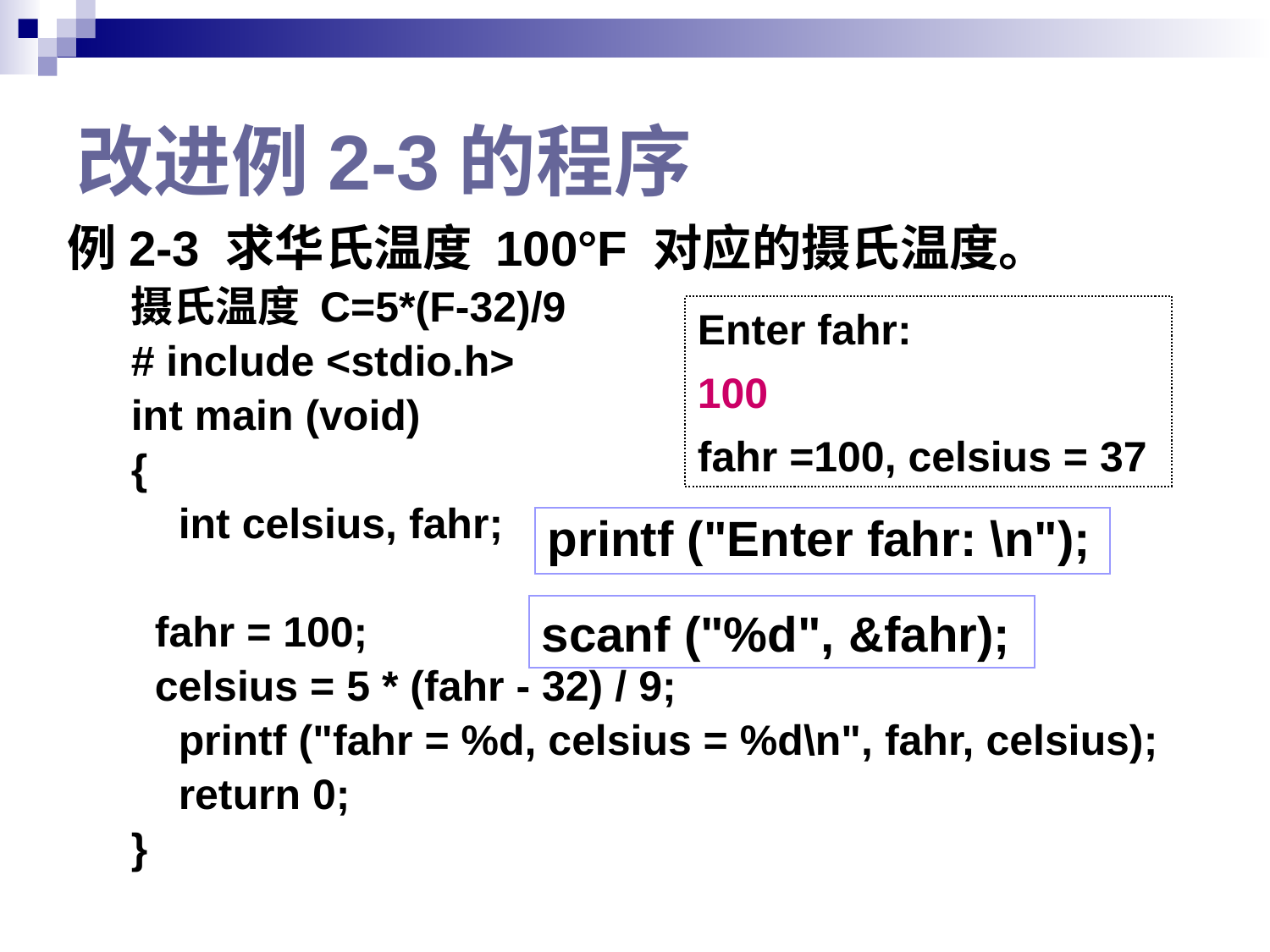

# 改进例2-3的程序
例2-3 求华氏温度 100°F 对应的摄氏温度。
摄氏温度 C=5*(F-32)/9
# include <stdio.h>
int main (void)
{
    int celsius, fahr;

  fahr = 100;
  celsius = 5 * (fahr - 32) / 9;
    printf ("fahr = %d, celsius = %d\n", fahr, celsius);
    return 0;
}
Enter fahr:
100
fahr =100, celsius = 37
printf ("Enter fahr: \n");
scanf ("%d", &fahr);